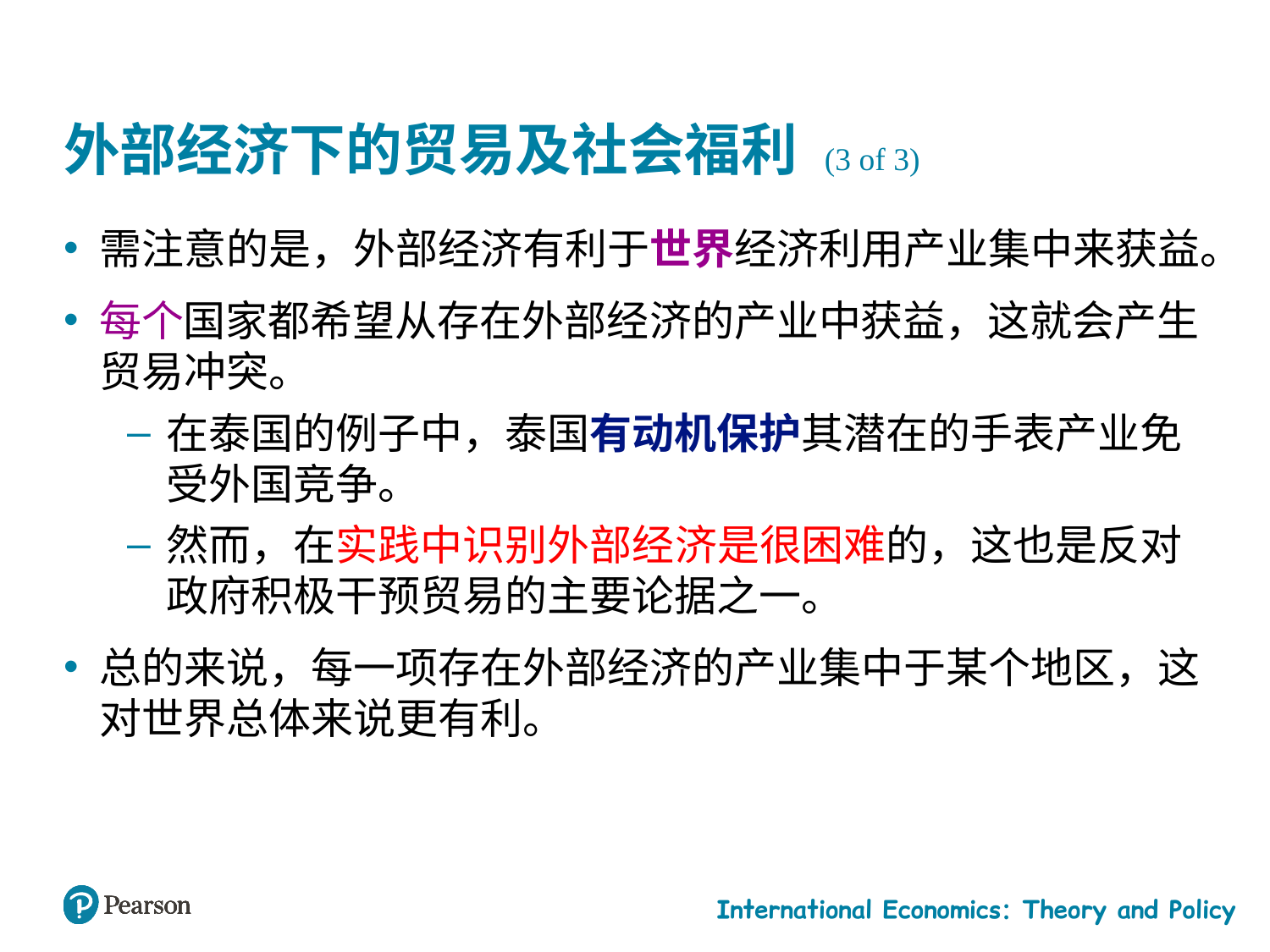

# 外部经济下的贸易及社会福利 (3 of 3)
需注意的是，外部经济有利于世界经济利用产业集中来获益。
每个国家都希望从存在外部经济的产业中获益，这就会产生贸易冲突。
在泰国的例子中，泰国有动机保护其潜在的手表产业免受外国竞争。
然而，在实践中识别外部经济是很困难的，这也是反对政府积极干预贸易的主要论据之一。
总的来说，每一项存在外部经济的产业集中于某个地区，这对世界总体来说更有利。